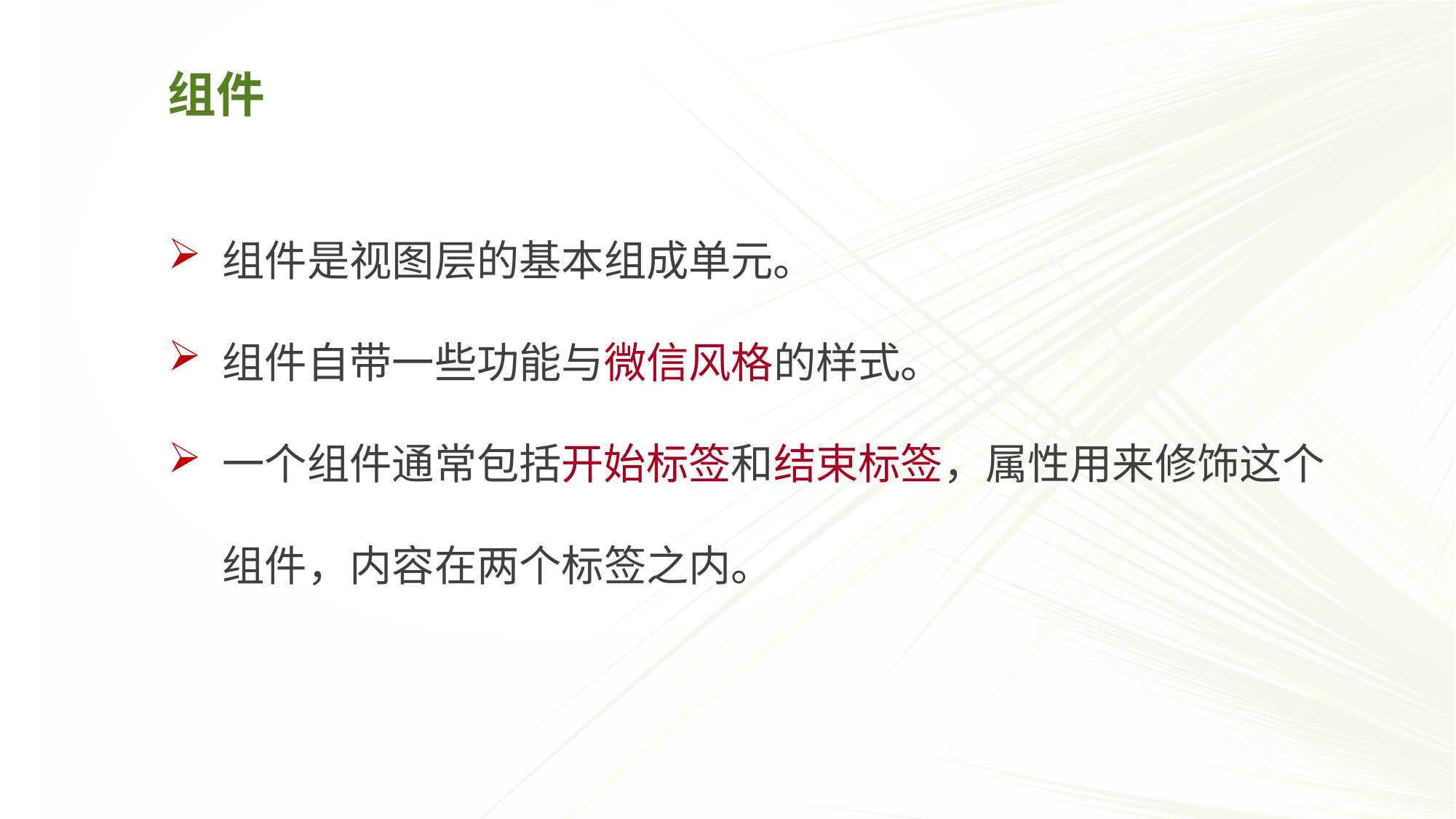

组件

组件是视图层的基本组成单元。
组件自带一些功能与微信风格的样式。
一个组件通常包括开始标签和结束标签，属性用来修饰这个组件，内容在两个标签之内。